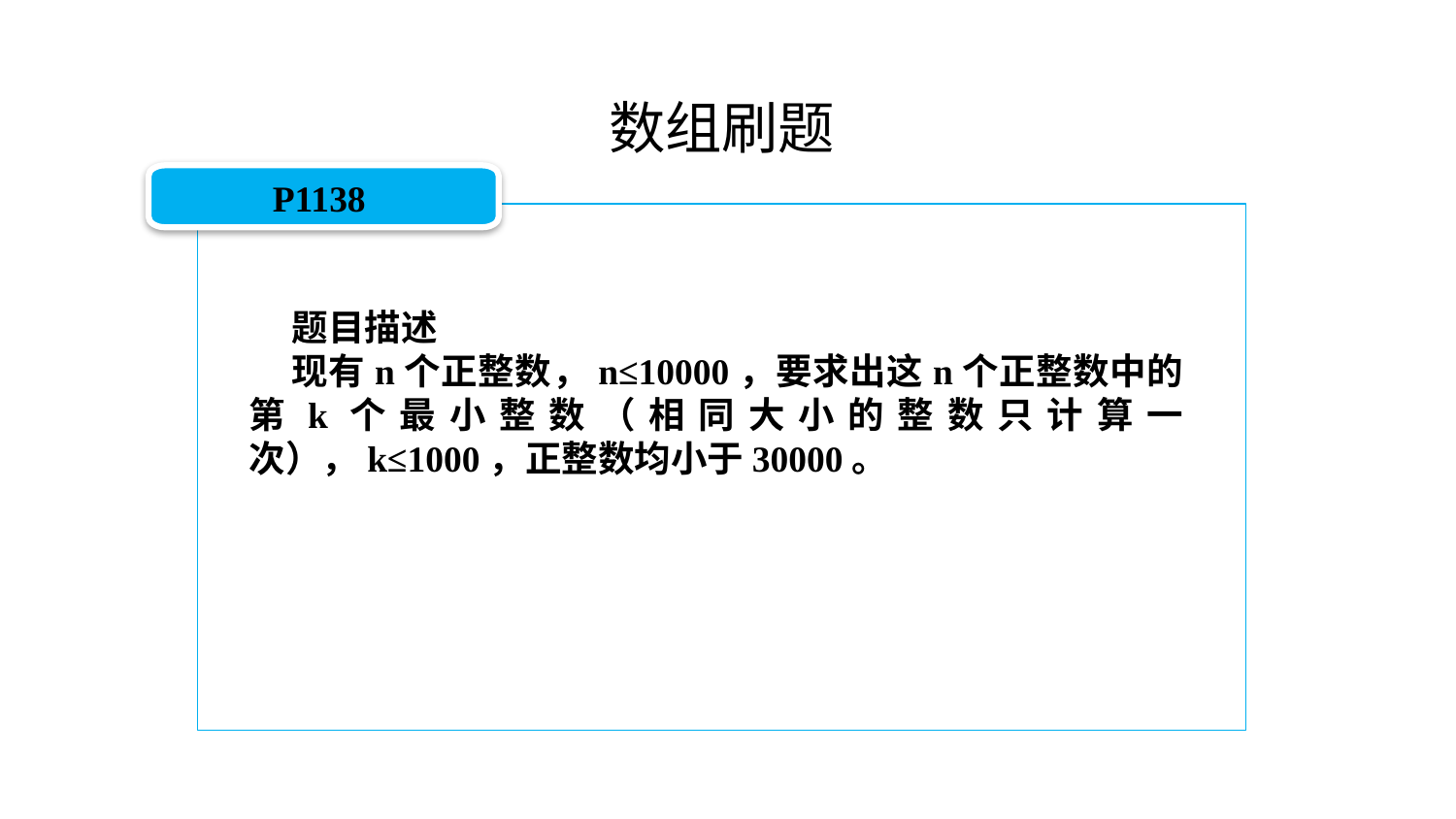

数组刷题

P1138
题目描述
现有n个正整数，n≤10000，要求出这n个正整数中的第k个最小整数（相同大小的整数只计算一次），k≤1000，正整数均小于30000。

6